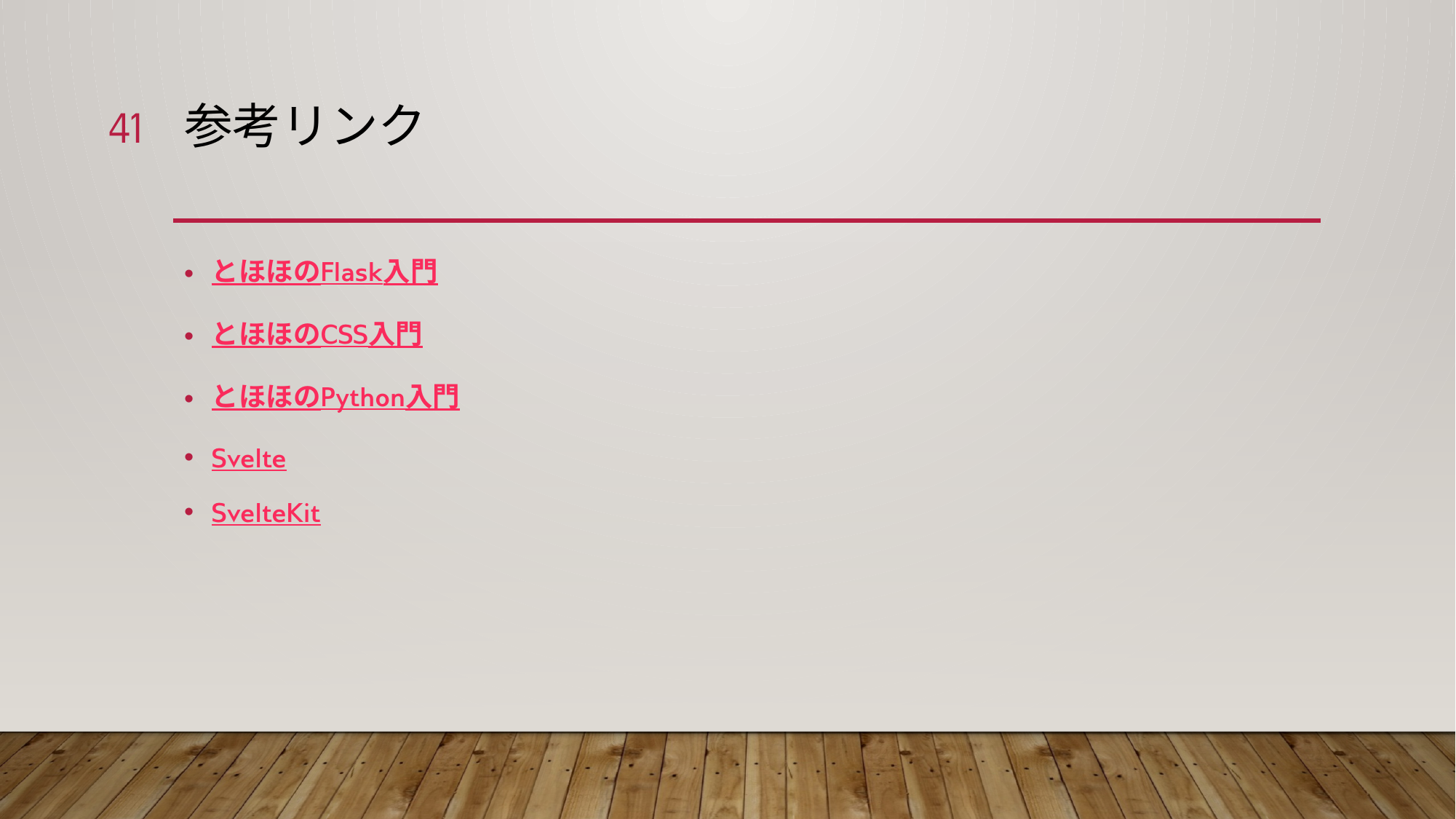

41
# 参考リンク
とほほのFlask入門
とほほのCSS入門
とほほのPython入門
Svelte
SvelteKit